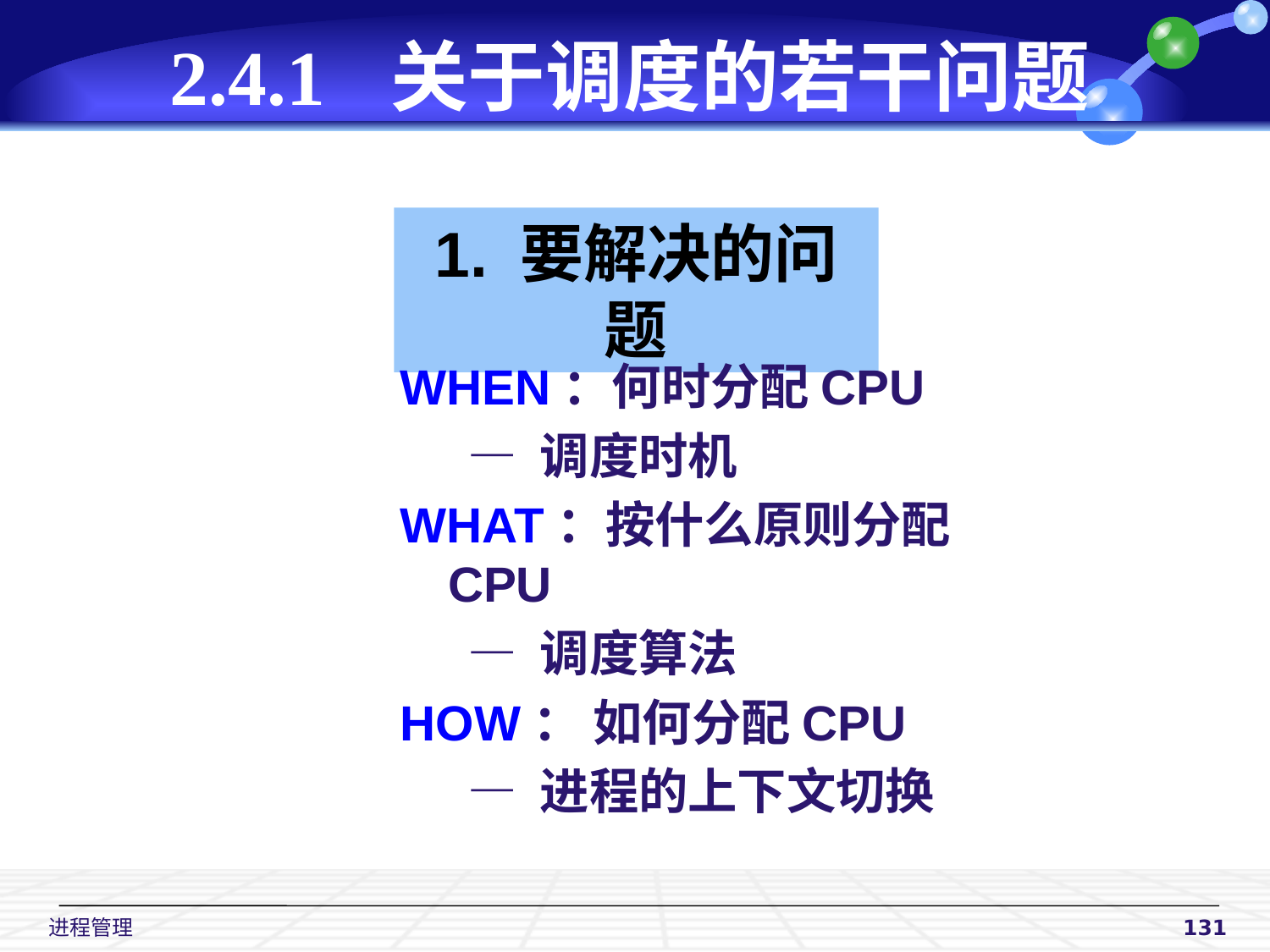

# 2.4.1 关于调度的若干问题
1. 要解决的问题
WHEN：何时分配CPU
      — 调度时机
WHAT：按什么原则分配CPU
      — 调度算法
HOW： 如何分配CPU
      — 进程的上下文切换
   进程管理
131